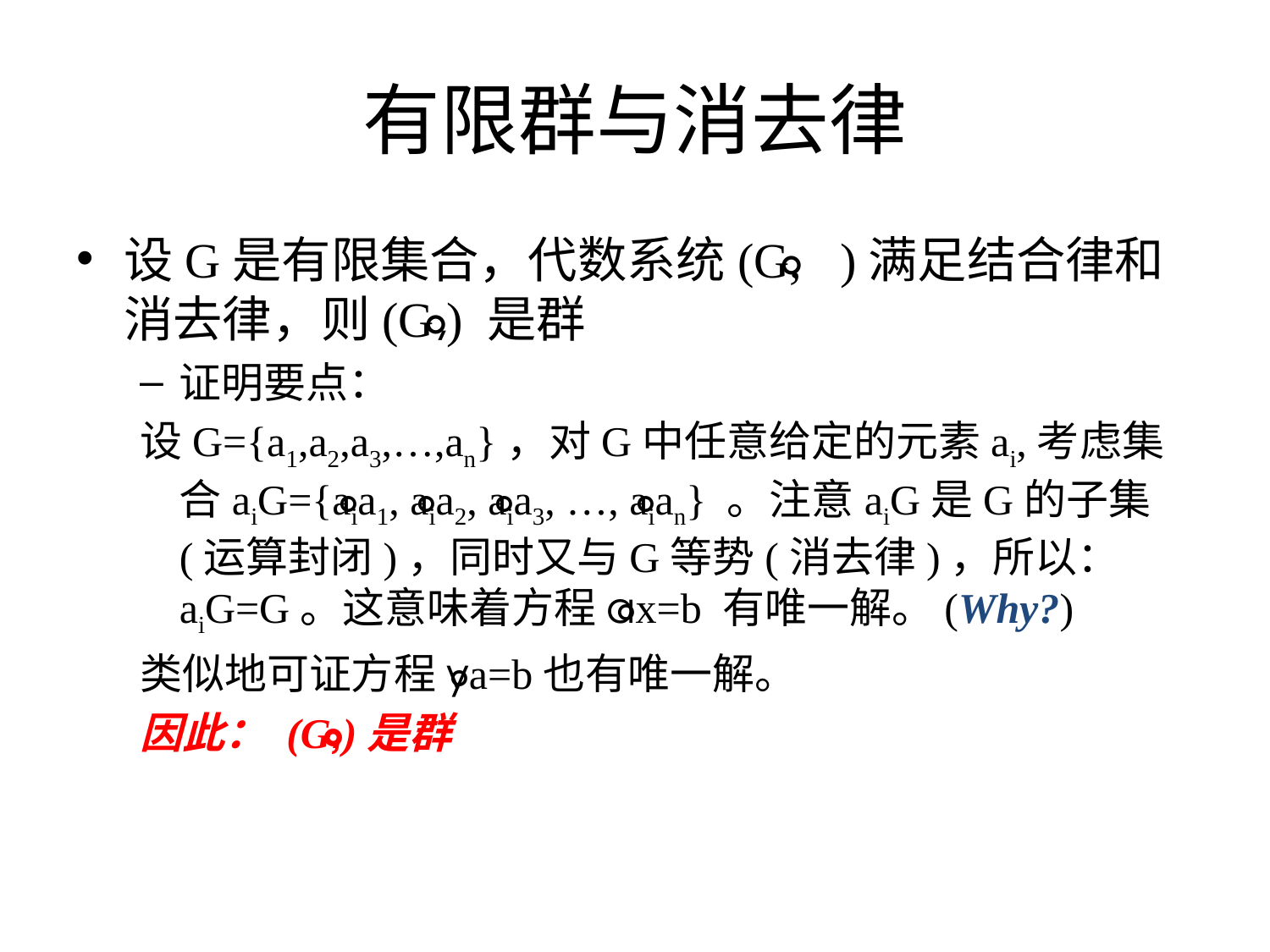

# 有限群与消去律
设G是有限集合，代数系统(G,⃘)满足结合律和消去律，则(G,⃘)是群
证明要点：
设G={a1,a2,a3,…,an}，对G中任意给定的元素ai,考虑集合aiG={ai⃘a1, ai⃘a2, ai⃘a3, …, ai⃘an} 。注意aiG是G的子集(运算封闭)，同时又与G等势(消去律)，所以： aiG=G。这意味着方程a⃘x=b 有唯一解。(Why?)
类似地可证方程y⃘a=b也有唯一解。
因此： (G,⃘)是群